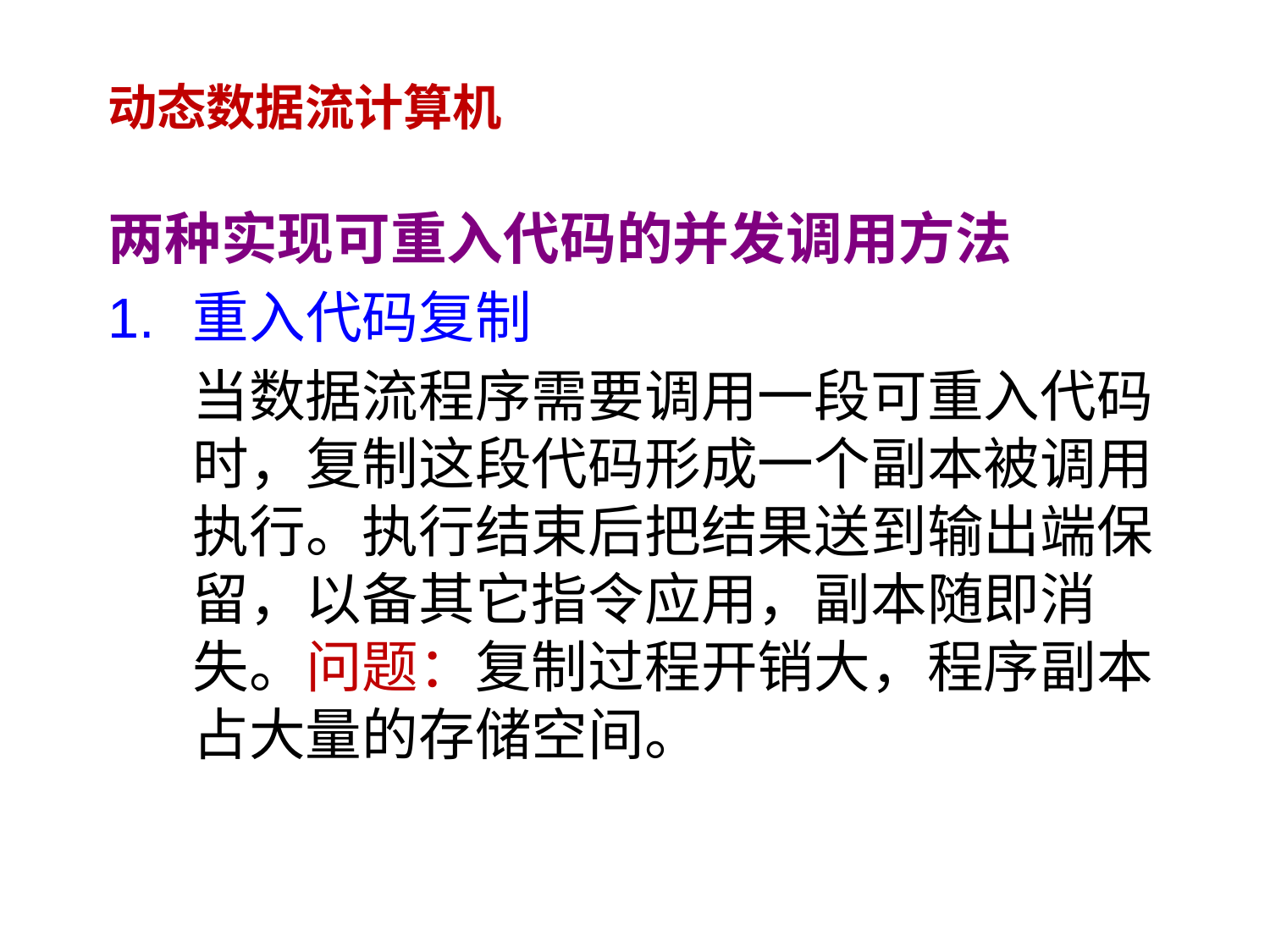

# 动态数据流计算机
两种实现可重入代码的并发调用方法
重入代码复制
	当数据流程序需要调用一段可重入代码时，复制这段代码形成一个副本被调用执行。执行结束后把结果送到输出端保留，以备其它指令应用，副本随即消失。问题：复制过程开销大，程序副本占大量的存储空间。